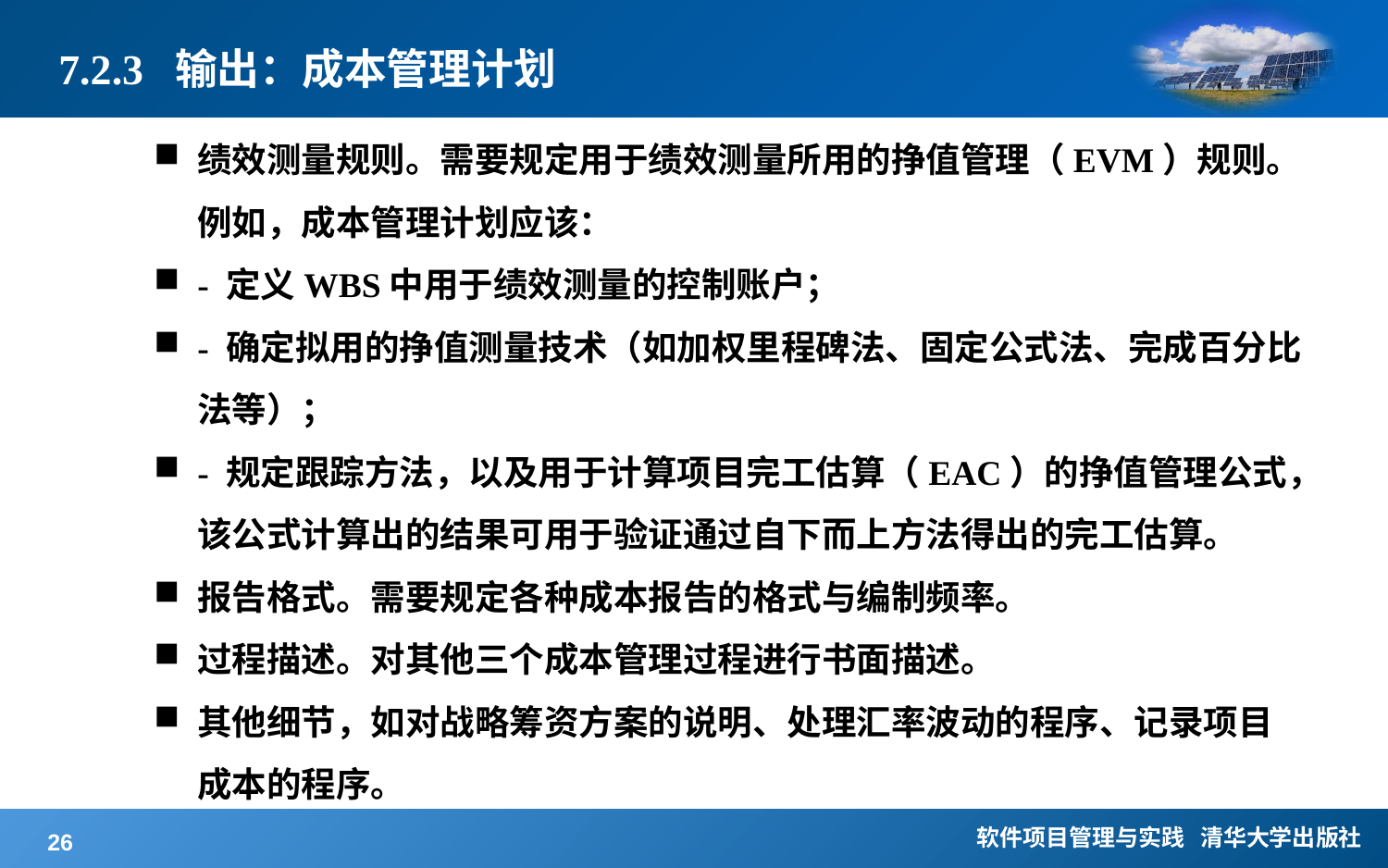

# 7.2.3  输出：成本管理计划
绩效测量规则。需要规定用于绩效测量所用的挣值管理（EVM）规则。例如，成本管理计划应该：
- 定义WBS中用于绩效测量的控制账户；
- 确定拟用的挣值测量技术（如加权里程碑法、固定公式法、完成百分比法等）；
- 规定跟踪方法，以及用于计算项目完工估算（EAC）的挣值管理公式，该公式计算出的结果可用于验证通过自下而上方法得出的完工估算。
报告格式。需要规定各种成本报告的格式与编制频率。
过程描述。对其他三个成本管理过程进行书面描述。
其他细节，如对战略筹资方案的说明、处理汇率波动的程序、记录项目成本的程序。